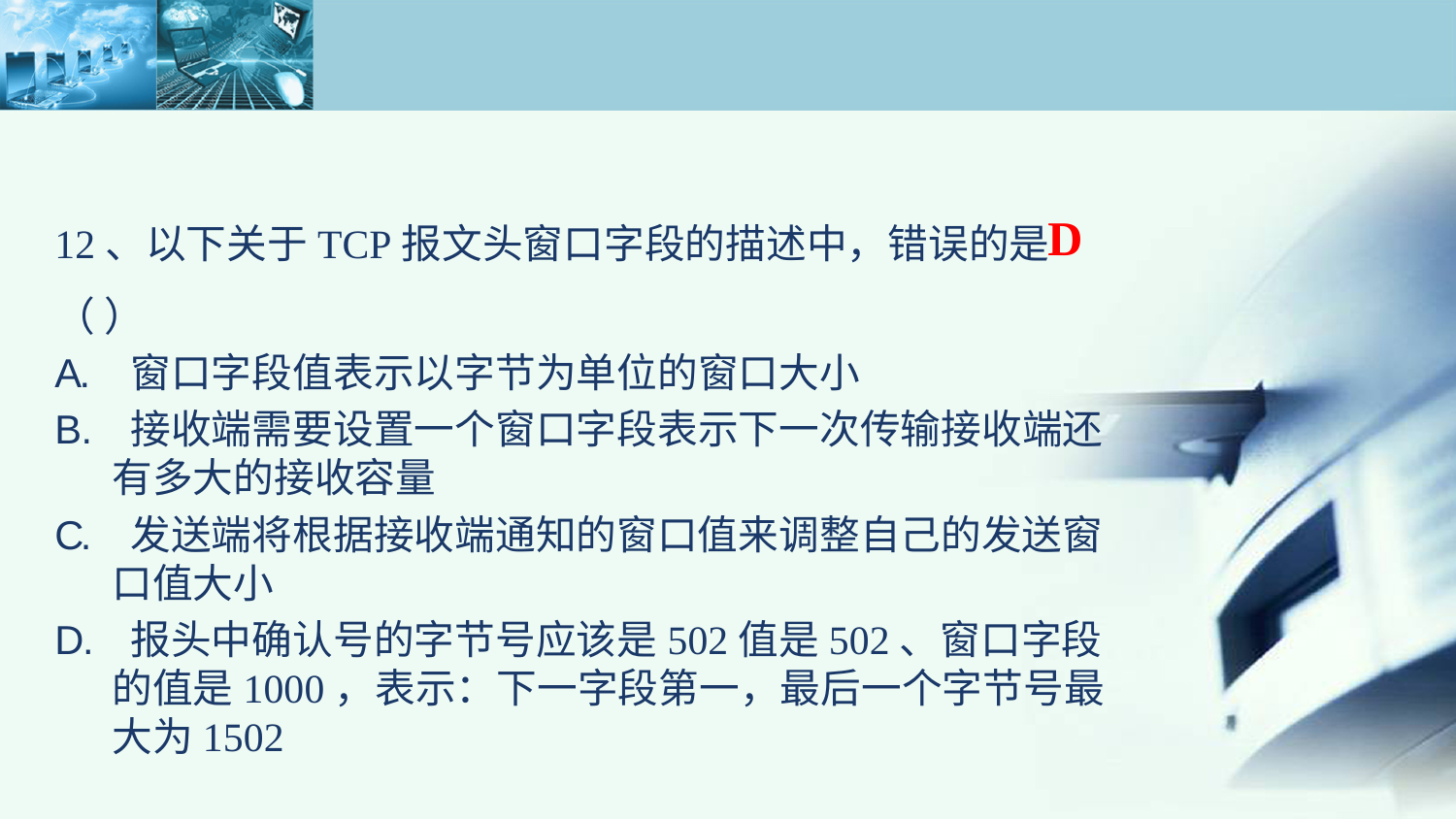

12、以下关于TCP报文头窗口字段的描述中，错误的是（ ）
 窗口字段值表示以字节为单位的窗口大小
 接收端需要设置一个窗口字段表示下一次传输接收端还有多大的接收容量
 发送端将根据接收端通知的窗口值来调整自己的发送窗口值大小
 报头中确认号的字节号应该是502值是502、窗口字段的值是1000，表示：下一字段第一，最后一个字节号最大为1502
D